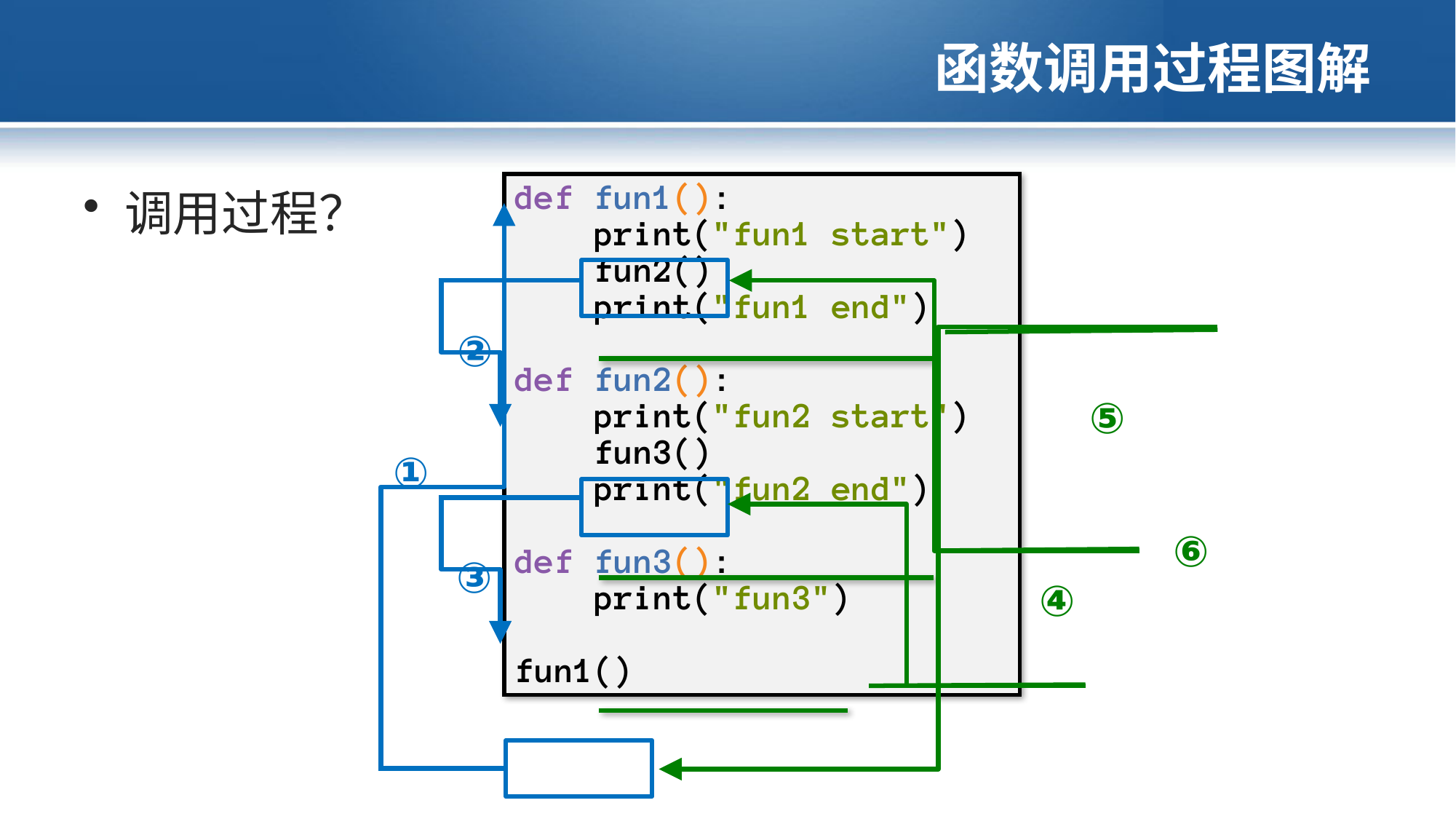

# 函数调用过程图解
| def fun1(): print("fun1 start") fun2() print("fun1 end") def fun2(): print("fun2 start") fun3() print("fun2 end") def fun3(): print("fun3") fun1() |
| --- |
调用过程？

②
⑤
①

⑥
③
④